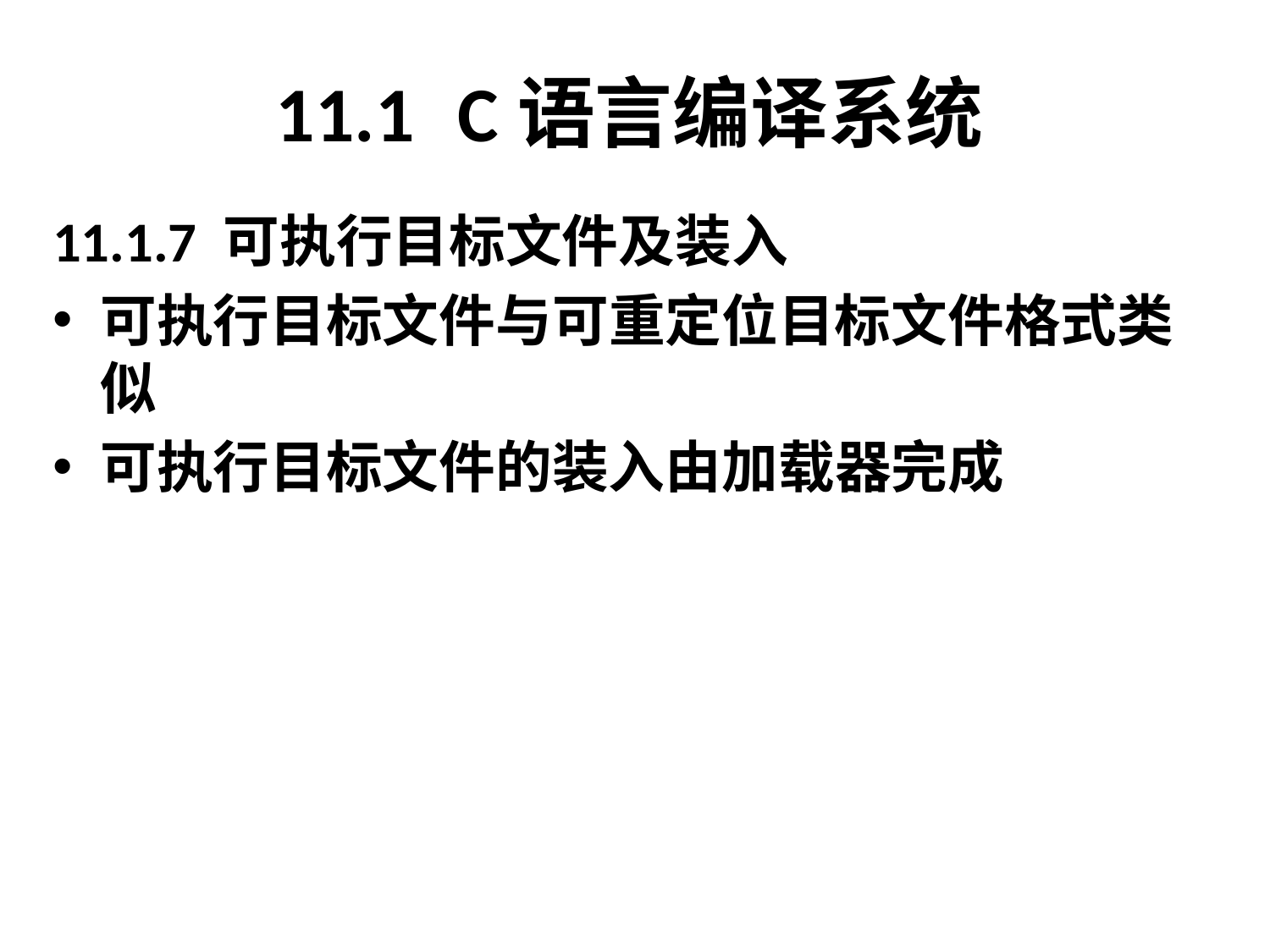

# 11.1  C语言编译系统
11.1.7 可执行目标文件及装入
可执行目标文件与可重定位目标文件格式类似
可执行目标文件的装入由加载器完成